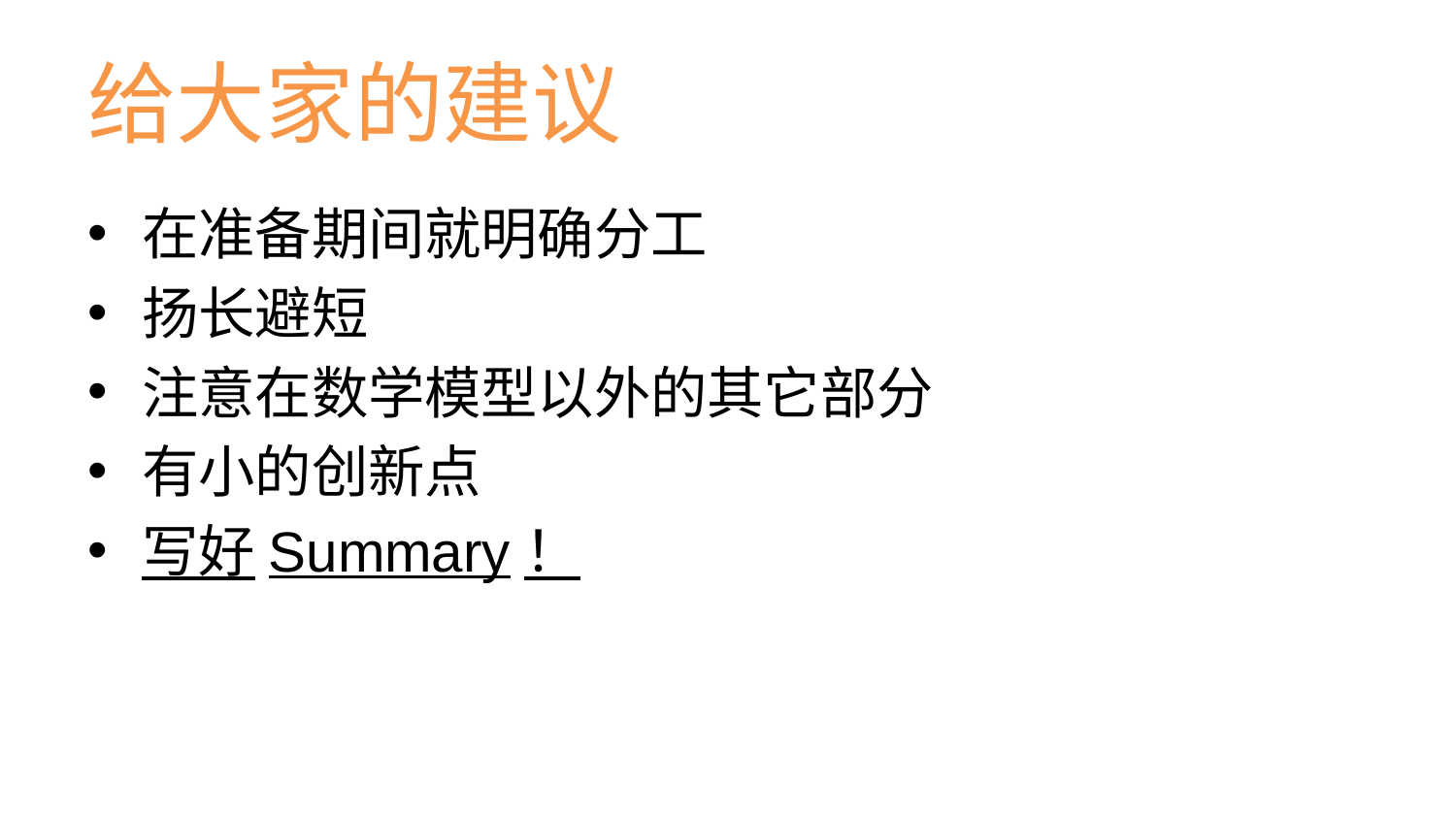

# 给大家的建议
在准备期间就明确分工
扬长避短
注意在数学模型以外的其它部分
有小的创新点
写好Summary！